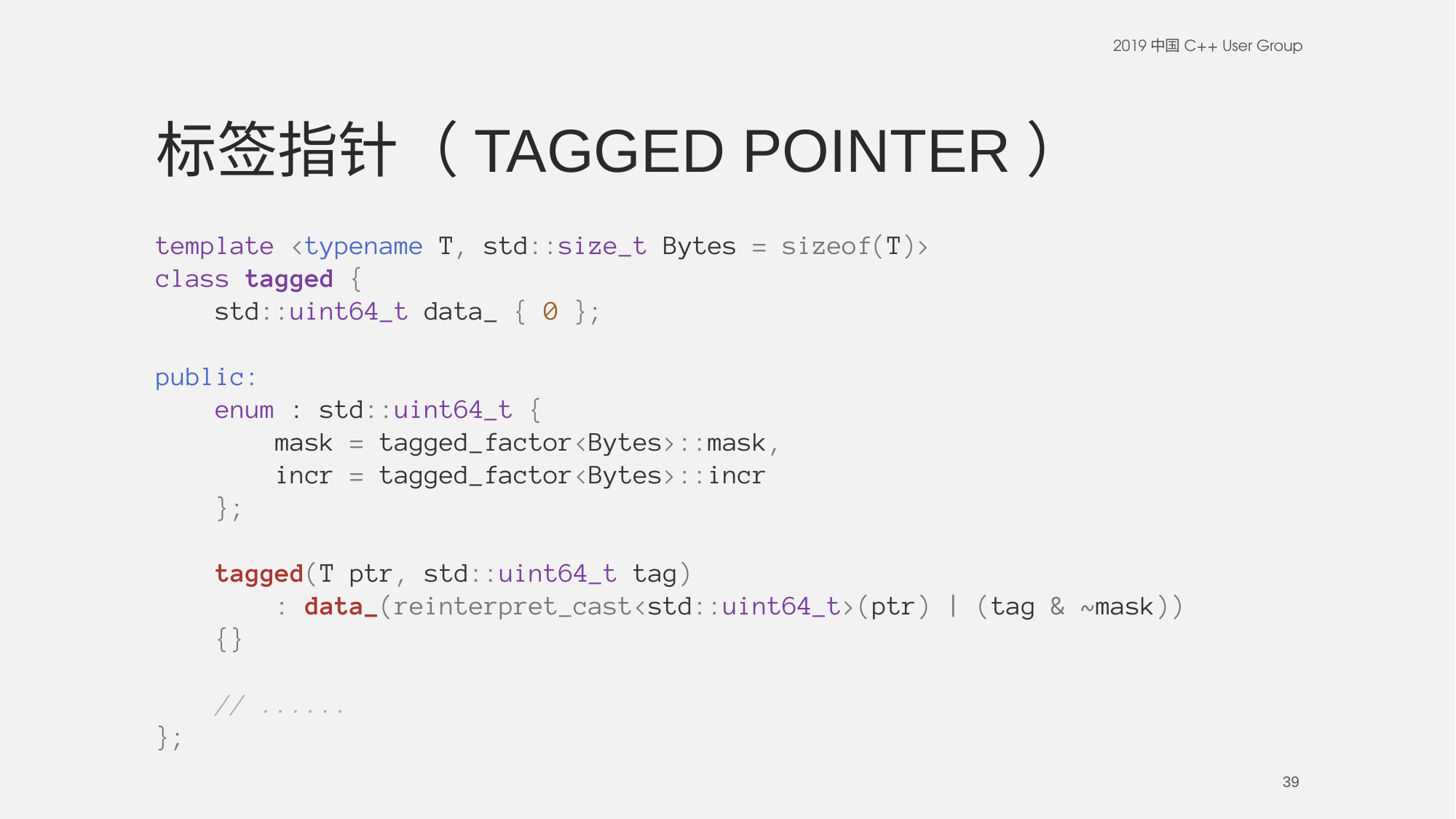

# 标签指针（Tagged pointer）
template <typename T, std::size_t Bytes = sizeof(T)>
class tagged {
    std::uint64_t data_ { 0 };

public:
    enum : std::uint64_t {
        mask = tagged_factor<Bytes>::mask,
        incr = tagged_factor<Bytes>::incr
    };

    tagged(T ptr, std::uint64_t tag)
        : data_(reinterpret_cast<std::uint64_t>(ptr) | (tag & ~mask))
    {}

    // ......
};
39